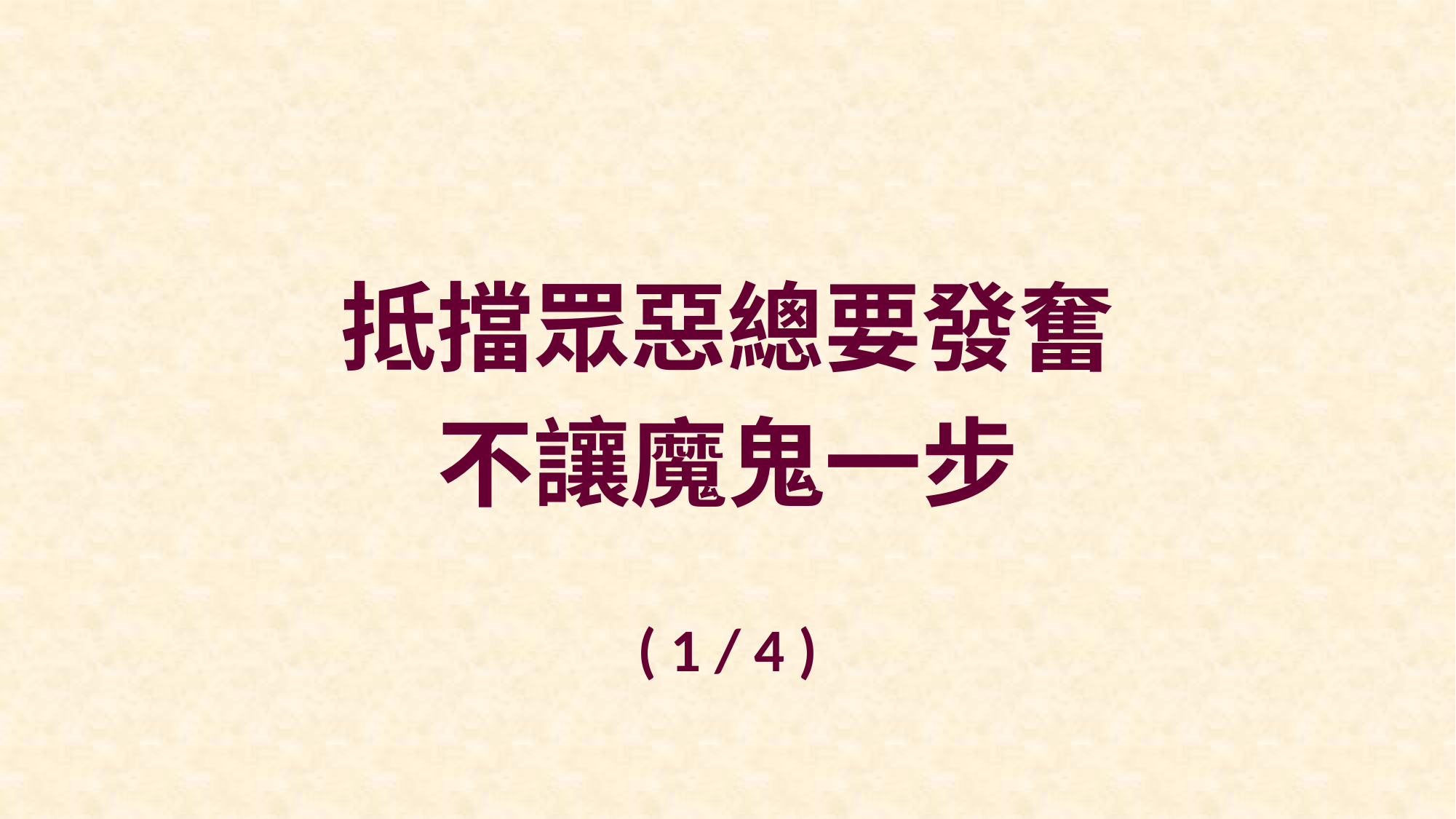

抵擋眾惡總要發奮
不讓魔鬼一步
( 1 / 4 )